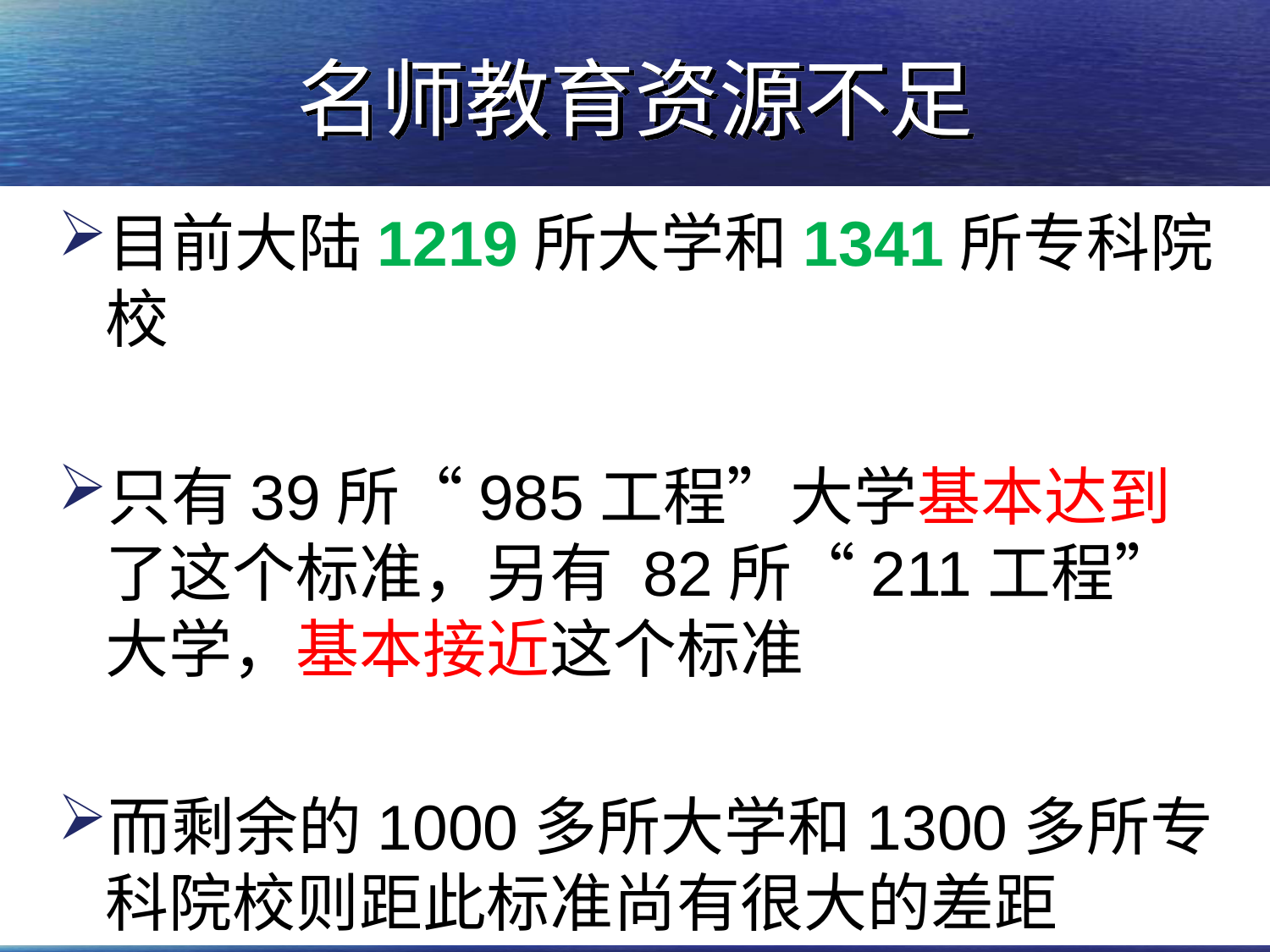

# 名师教育资源不足
目前大陆1219所大学和1341所专科院校

只有39所“985工程”大学基本达到了这个标准，另有 82所“211工程” 大学，基本接近这个标准

而剩余的1000多所大学和1300多所专科院校则距此标准尚有很大的差距